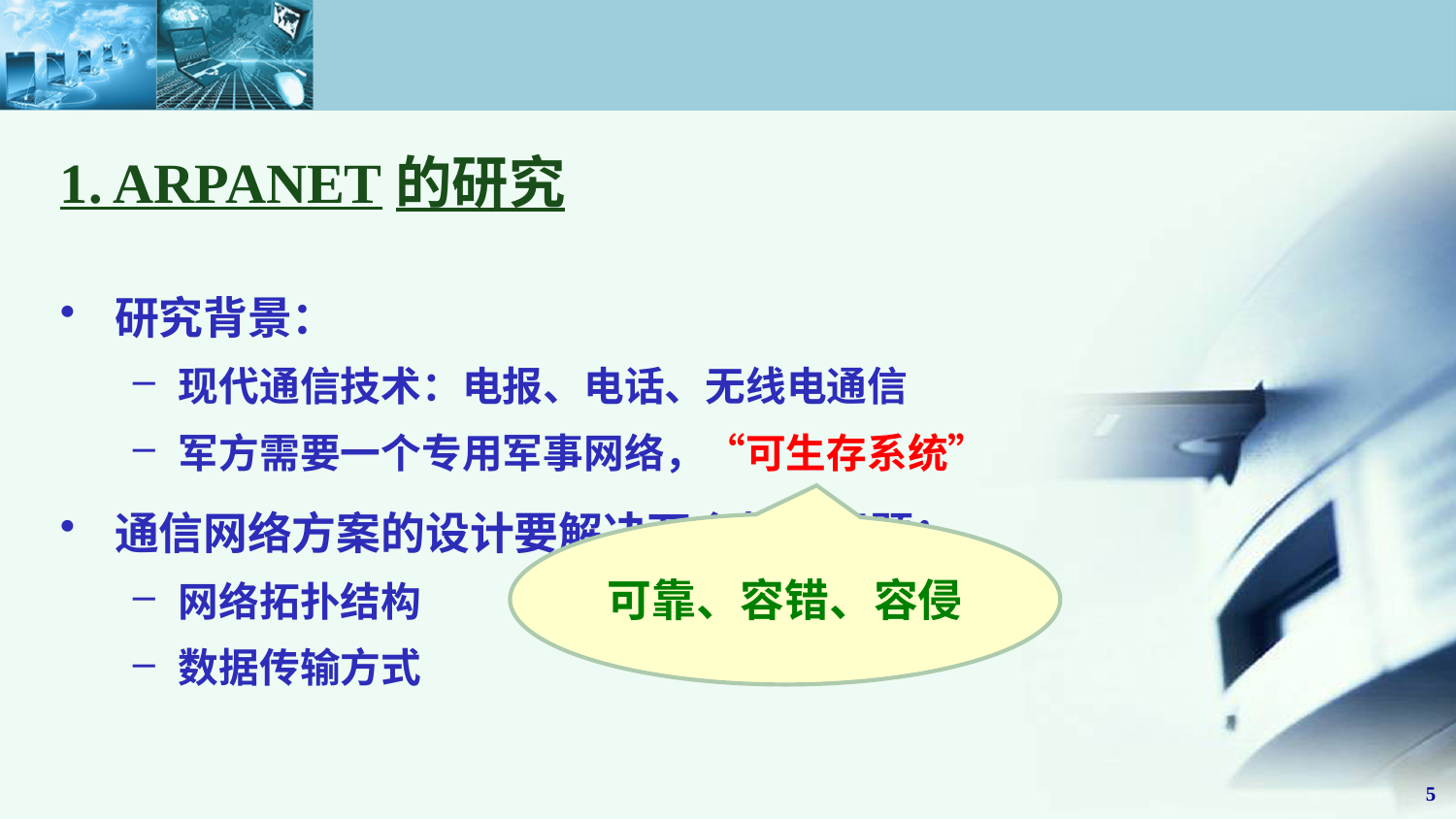

1. ARPANET的研究
研究背景：
现代通信技术：电报、电话、无线电通信
军方需要一个专用军事网络，“可生存系统”
通信网络方案的设计要解决两个基本问题：
网络拓扑结构
数据传输方式
可靠、容错、容侵
5